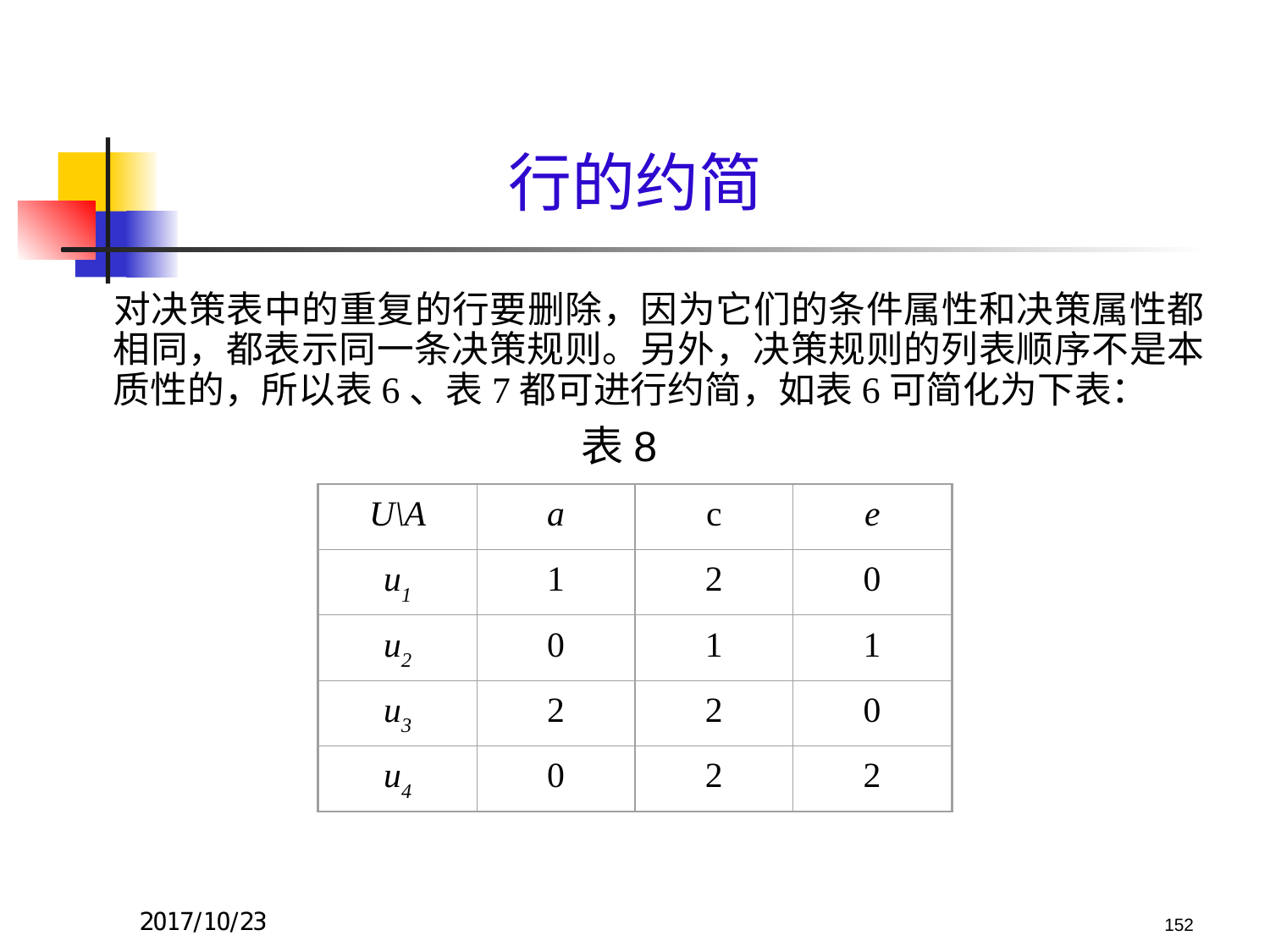

# 行的约简
	对决策表中的重复的行要删除，因为它们的条件属性和决策属性都相同，都表示同一条决策规则。另外，决策规则的列表顺序不是本质性的，所以表6、表7都可进行约简，如表6可简化为下表：
表8

U\A

a

c

e

u1

1

2

0

u2

0

1

1

u3

2

2

0

u4

0

2

2

2017/10/23
152